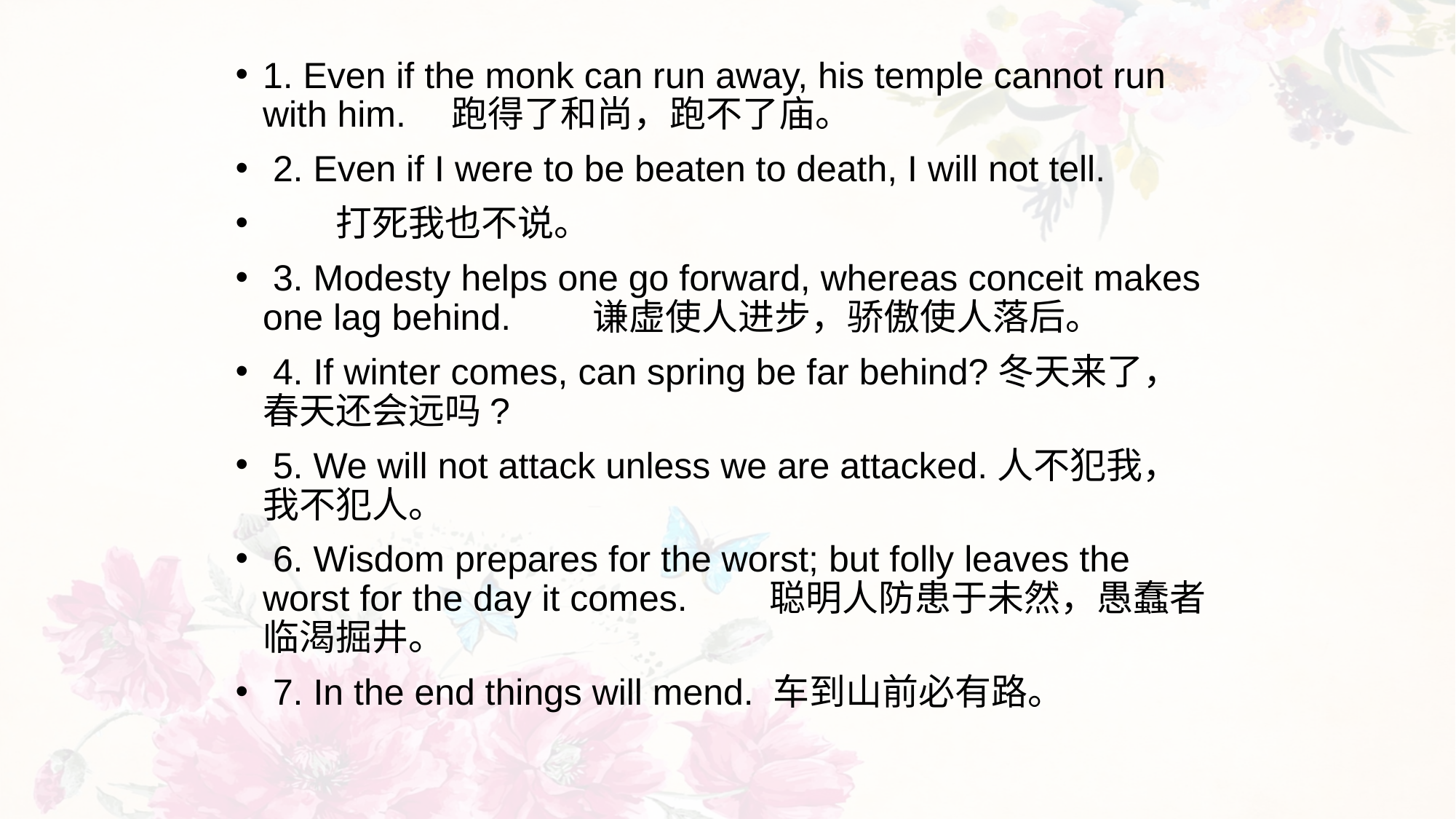

#
1. Even if the monk can run away, his temple cannot run with him.　跑得了和尚，跑不了庙。
 2. Even if I were to be beaten to death, I will not tell.
　　打死我也不说。
 3. Modesty helps one go forward, whereas conceit makes one lag behind.　　谦虚使人进步，骄傲使人落后。
 4. If winter comes, can spring be far behind?冬天来了，春天还会远吗?
 5. We will not attack unless we are attacked.人不犯我，我不犯人。
 6. Wisdom prepares for the worst; but folly leaves the worst for the day it comes.　　聪明人防患于未然，愚蠢者临渴掘井。
 7. In the end things will mend. 车到山前必有路。